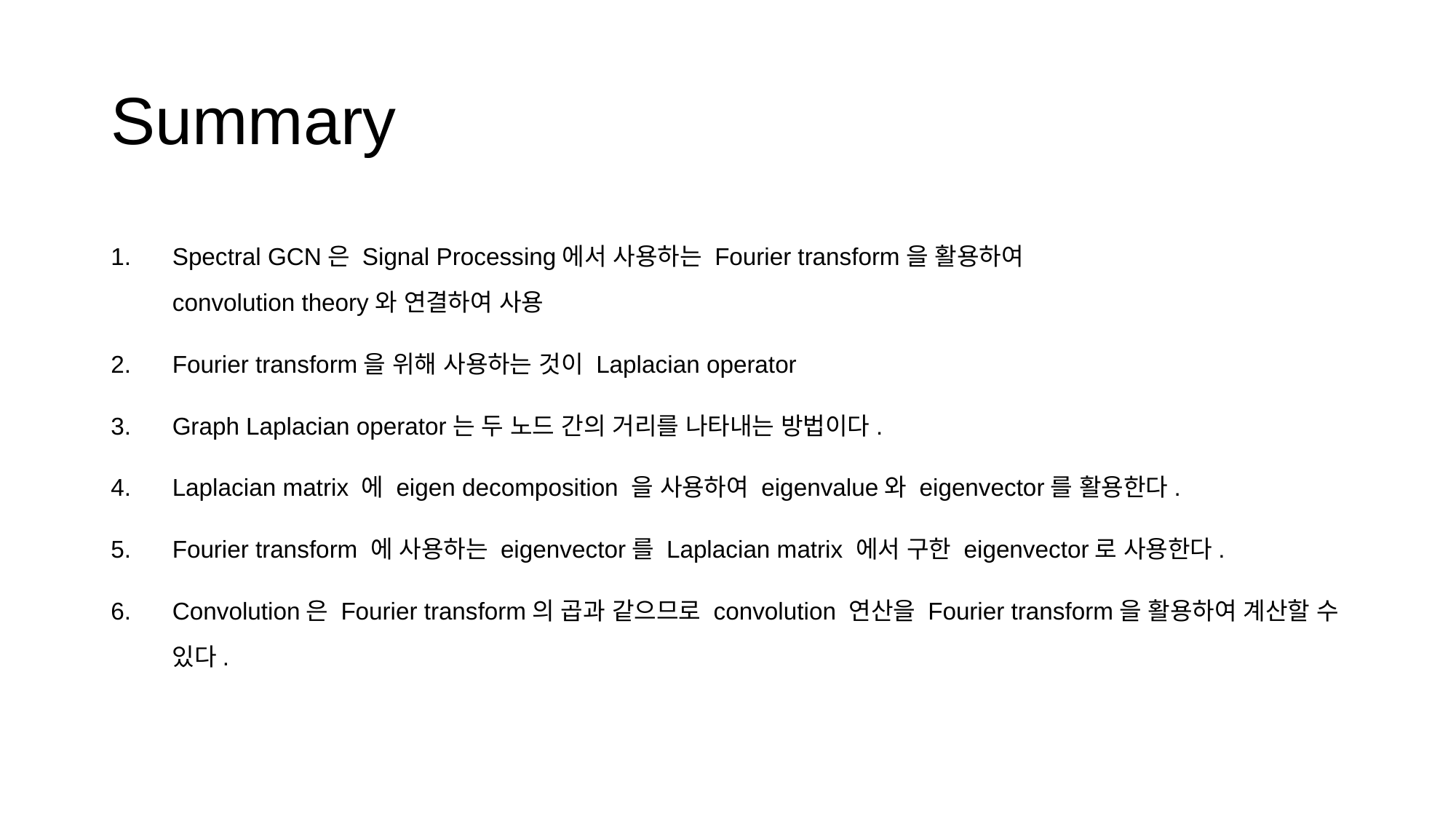

# Summary
Spectral GCN은 Signal Processing에서 사용하는 Fourier transform을 활용하여
convolution theory와 연결하여 사용
Fourier transform을 위해 사용하는 것이 Laplacian operator
Graph Laplacian operator는 두 노드 간의 거리를 나타내는 방법이다.
Laplacian matrix 에 eigen decomposition 을 사용하여 eigenvalue와 eigenvector를 활용한다.
Fourier transform 에 사용하는 eigenvector를 Laplacian matrix 에서 구한 eigenvector로 사용한다.
Convolution은 Fourier transform의 곱과 같으므로 convolution 연산을 Fourier transform을 활용하여 계산할 수 있다.